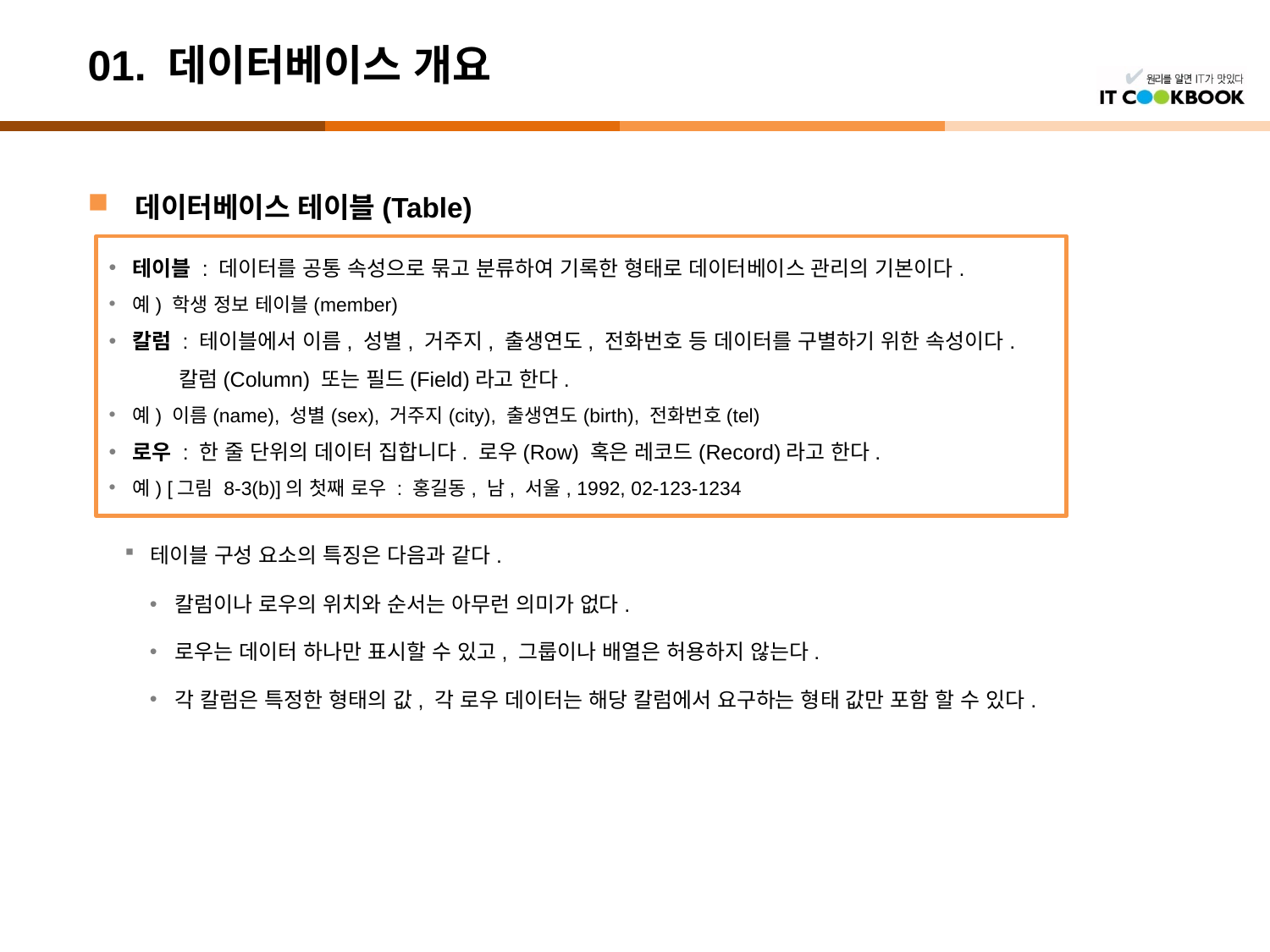

# 01. 데이터베이스 개요
데이터베이스 테이블(Table)

테이블 구성 요소의 특징은 다음과 같다.
칼럼이나 로우의 위치와 순서는 아무런 의미가 없다.
로우는 데이터 하나만 표시할 수 있고, 그룹이나 배열은 허용하지 않는다.
각 칼럼은 특정한 형태의 값, 각 로우 데이터는 해당 칼럼에서 요구하는 형태 값만 포함 할 수 있다.
테이블 : 데이터를 공통 속성으로 묶고 분류하여 기록한 형태로 데이터베이스 관리의 기본이다.
예) 학생 정보 테이블(member)
칼럼 : 테이블에서 이름, 성별, 거주지, 출생연도, 전화번호 등 데이터를 구별하기 위한 속성이다.
           칼럼(Column) 또는 필드(Field)라고 한다.
예) 이름(name), 성별(sex), 거주지(city), 출생연도(birth), 전화번호(tel)
로우 : 한 줄 단위의 데이터 집합니다. 로우(Row) 혹은 레코드(Record)라고 한다.
예) [그림 8-3(b)]의 첫째 로우 : 홍길동, 남, 서울, 1992, 02-123-1234